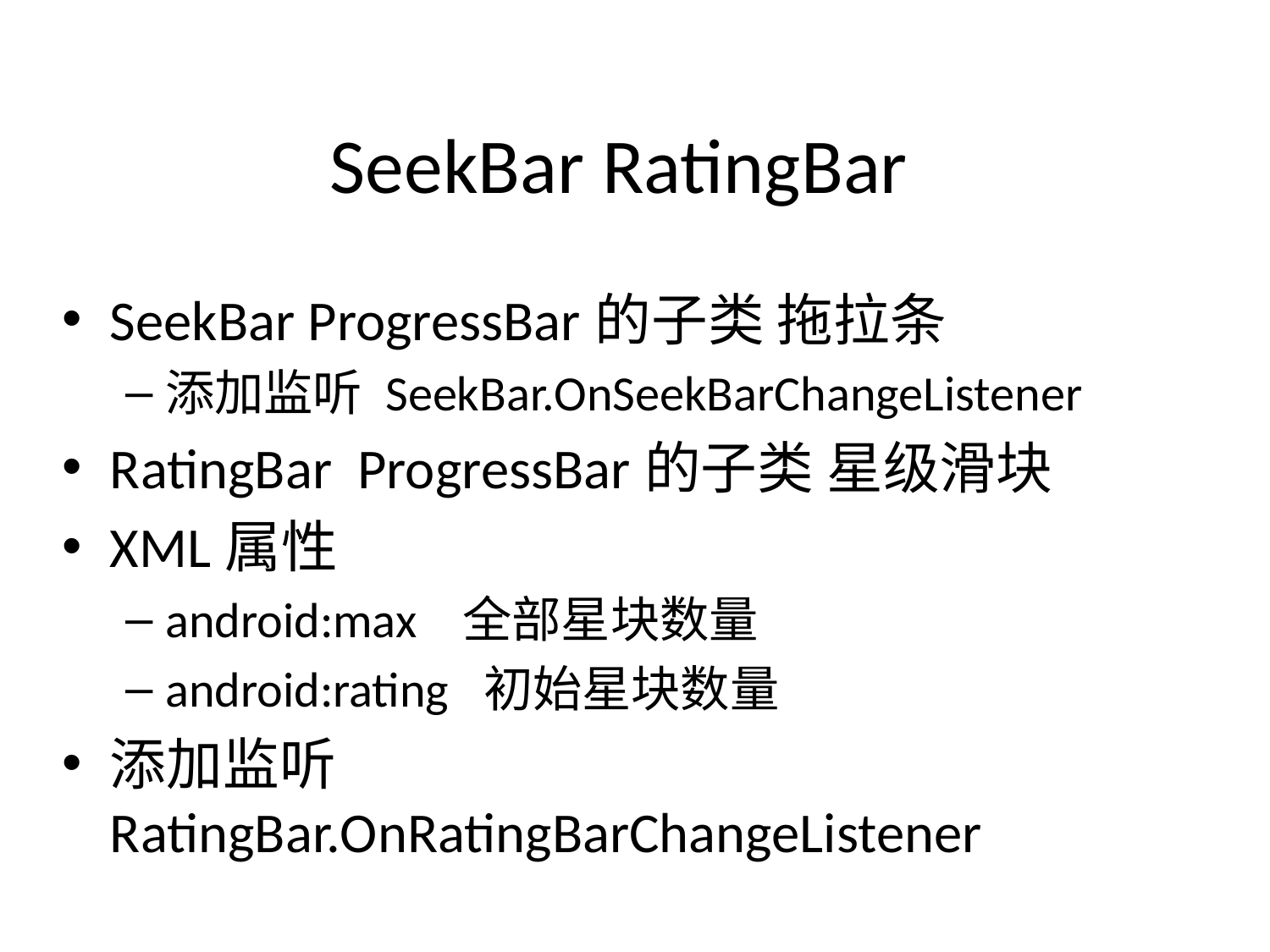

# SeekBar RatingBar
SeekBar ProgressBar的子类 拖拉条
添加监听 SeekBar.OnSeekBarChangeListener
RatingBar  ProgressBar的子类 星级滑块
XML属性
android:max   全部星块数量
android:rating  初始星块数量
添加监听 RatingBar.OnRatingBarChangeListener